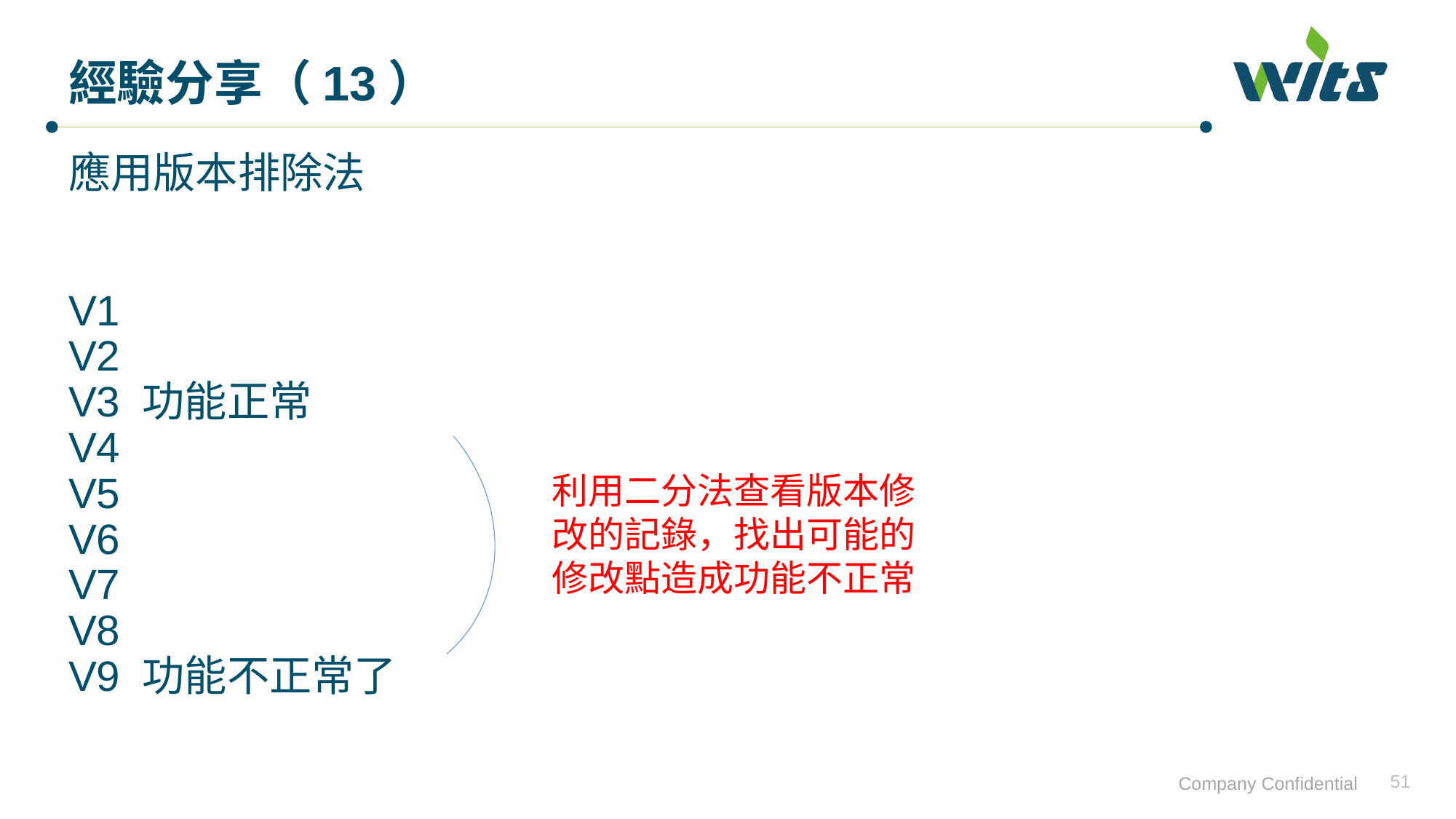

# 經驗分享（13）
應用版本排除法

V1
V2
V3 功能正常
V4
V5
V6
V7
V8
V9 功能不正常了

利用二分法查看版本修改的記錄，找出可能的修改點造成功能不正常
51